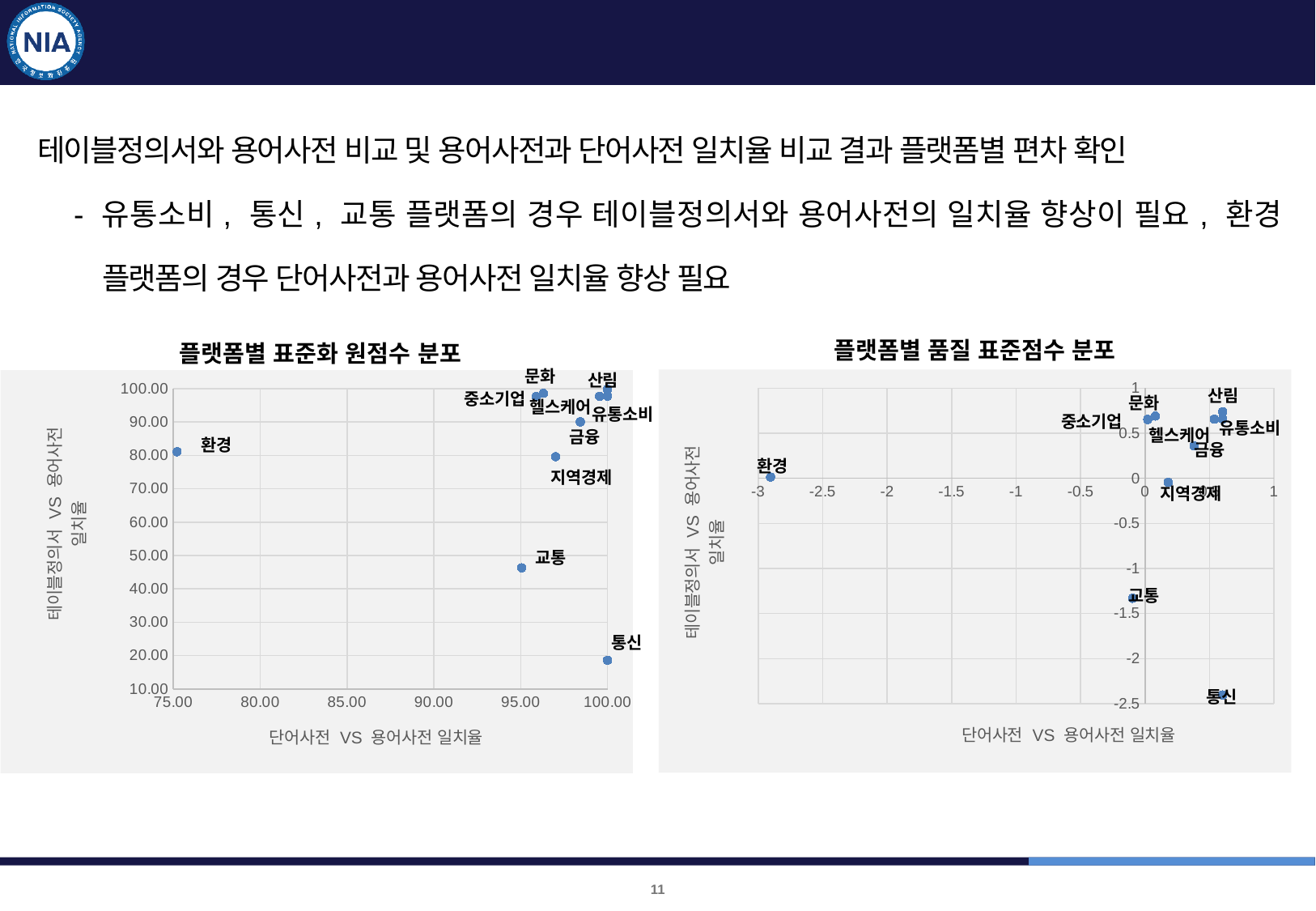

표준화진단 결과 : 종합 2
테이블정의서와 용어사전 비교 및 용어사전과 단어사전 일치율 비교 결과 플랫폼별 편차 확인
    - 유통소비, 통신, 교통 플랫폼의 경우 테이블정의서와 용어사전의 일치율 향상이 필요, 환경 플랫폼의 경우 단어사전과 용어사전 일치율 향상 필요

플랫폼별 품질 표준점수 분포
플랫폼별 표준화 원점수 분포
문화
산림

### Chart

| Category | 표준점수 |
|---|---|

### Chart

| Category |  |
|---|---|
산림
중소기업
문화
헬스케어
유통소비
중소기업
유통소비
헬스케어
금융
환경
금융
환경
지역경제
지역경제
교통
교통
통신
통신